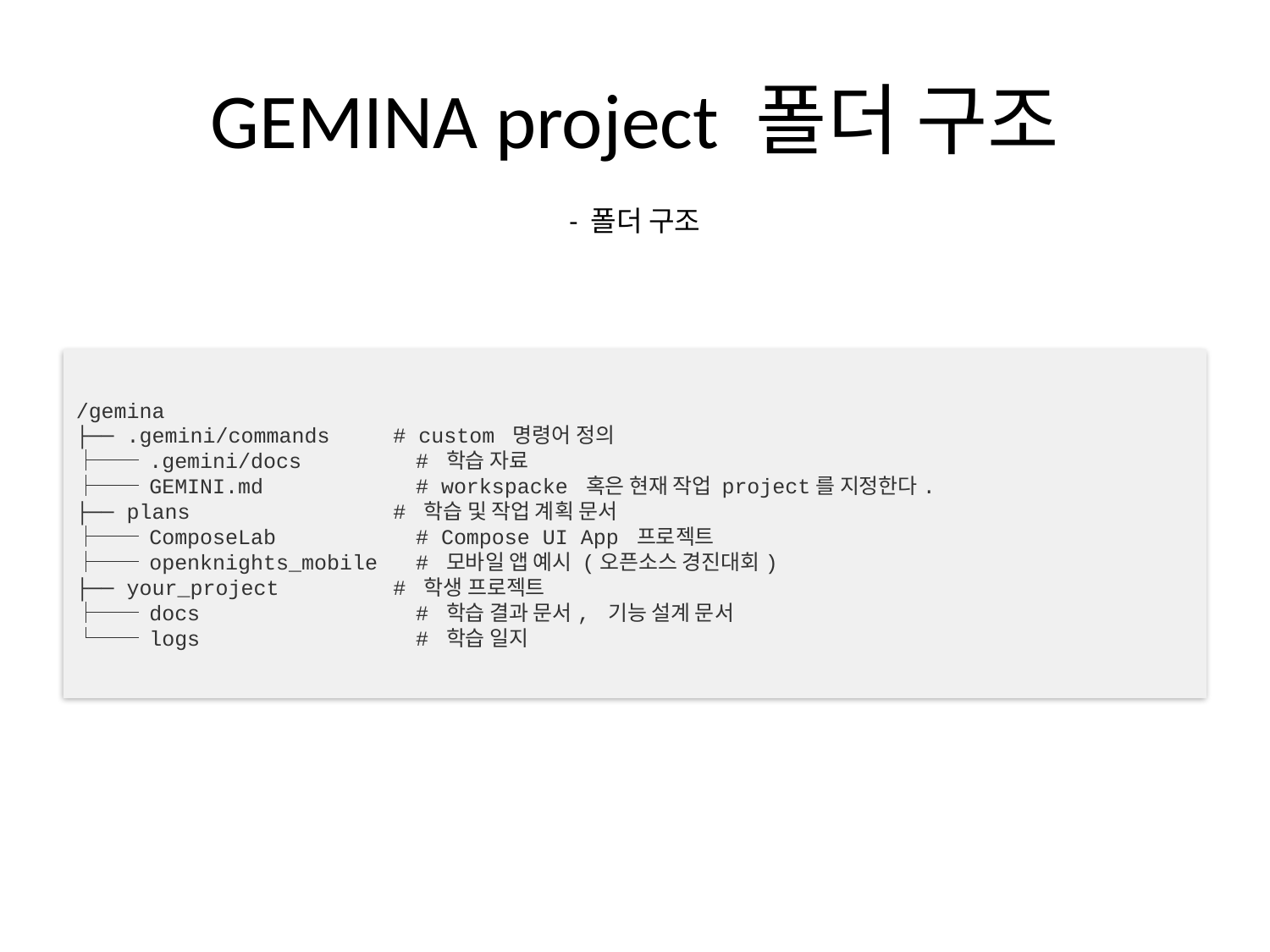

# GEMINA project 폴더 구조
- 폴더 구조
/gemina
├── .gemini/commands     # custom 명령어 정의
├── .gemini/docs         # 학습 자료
├── GEMINI.md            # workspacke 혹은 현재 작업 project를 지정한다.
├── plans                # 학습 및 작업 계획 문서
├── ComposeLab           # Compose UI App 프로젝트
├── openknights_mobile   # 모바일 앱 예시 (오픈소스 경진대회)
├── your_project         # 학생 프로젝트
├── docs                 # 학습 결과 문서, 기능 설계 문서
└── logs                 # 학습 일지